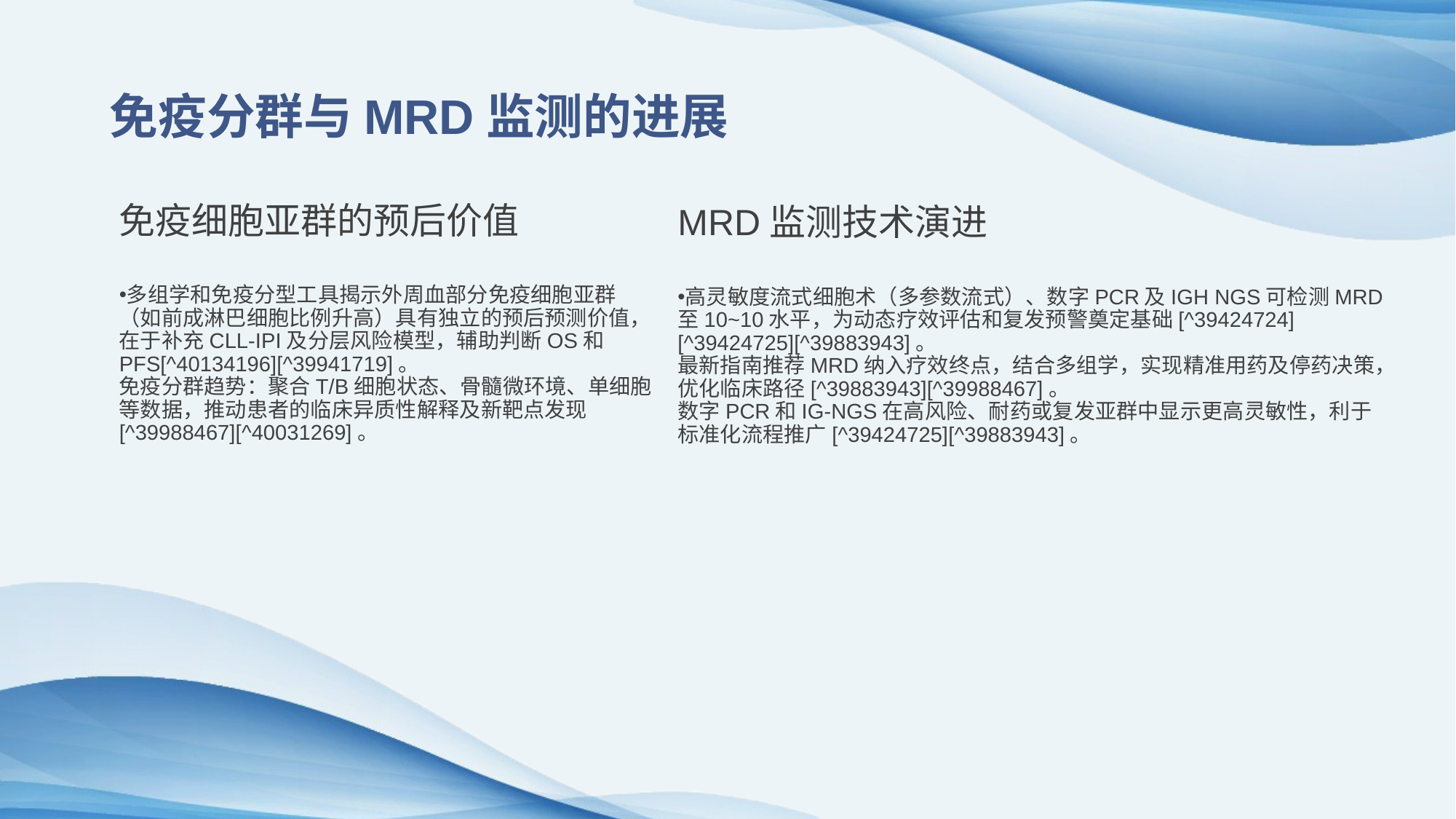

免疫分群与MRD监测的进展
免疫细胞亚群的预后价值
MRD监测技术演进
多组学和免疫分型工具揭示外周血部分免疫细胞亚群（如前成淋巴细胞比例升高）具有独立的预后预测价值，在于补充CLL-IPI及分层风险模型，辅助判断OS和PFS[^40134196][^39941719]。
免疫分群趋势：聚合T/B细胞状态、骨髓微环境、单细胞等数据，推动患者的临床异质性解释及新靶点发现[^39988467][^40031269]。
高灵敏度流式细胞术（多参数流式）、数字PCR及IGH NGS可检测MRD至10~10水平，为动态疗效评估和复发预警奠定基础[^39424724][^39424725][^39883943]。
最新指南推荐MRD纳入疗效终点，结合多组学，实现精准用药及停药决策，优化临床路径[^39883943][^39988467]。
数字PCR和IG-NGS在高风险、耐药或复发亚群中显示更高灵敏性，利于标准化流程推广[^39424725][^39883943]。